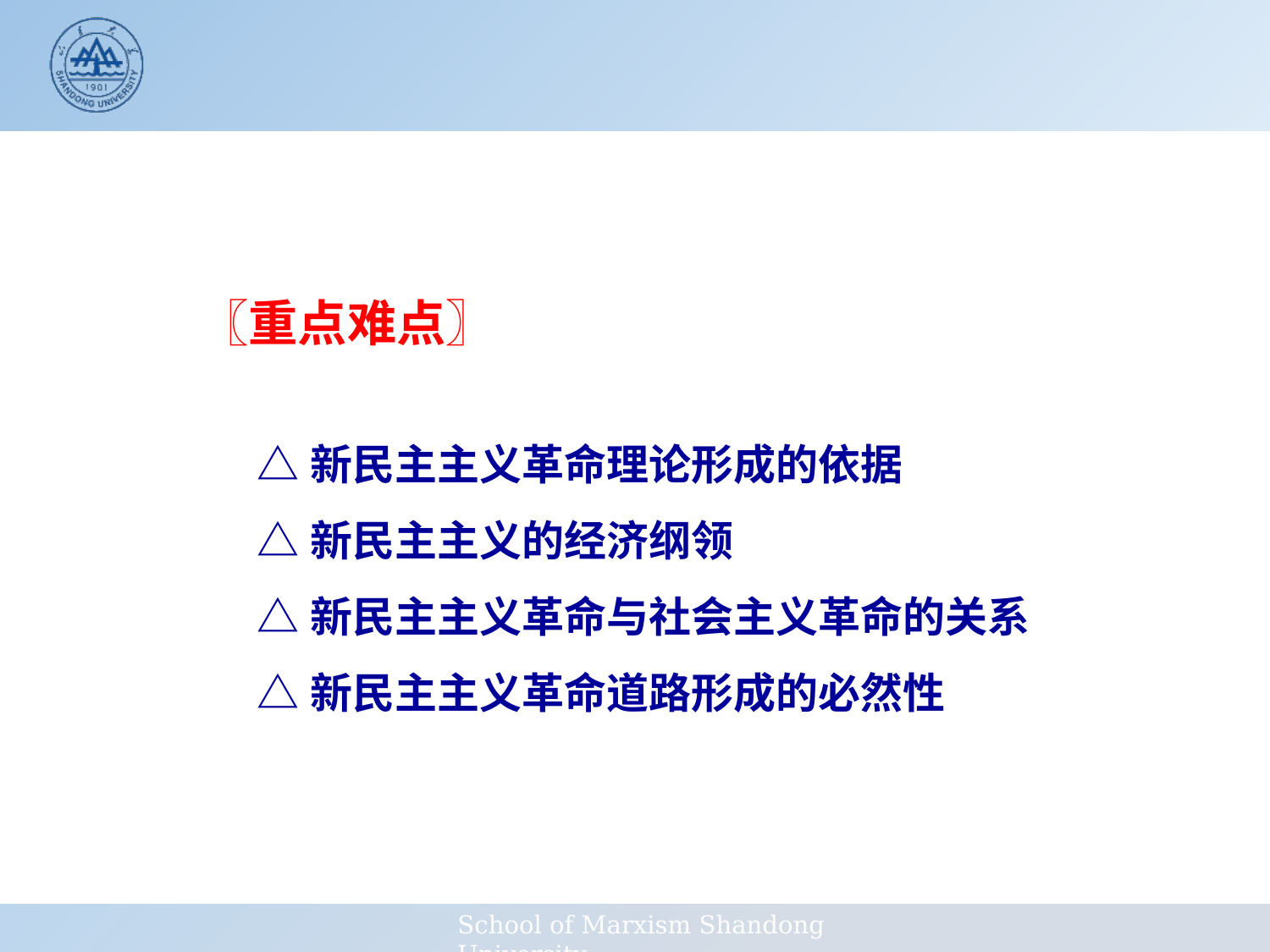

〖重点难点〗
△新民主主义革命理论形成的依据
△新民主主义的经济纲领
△新民主主义革命与社会主义革命的关系
△新民主主义革命道路形成的必然性